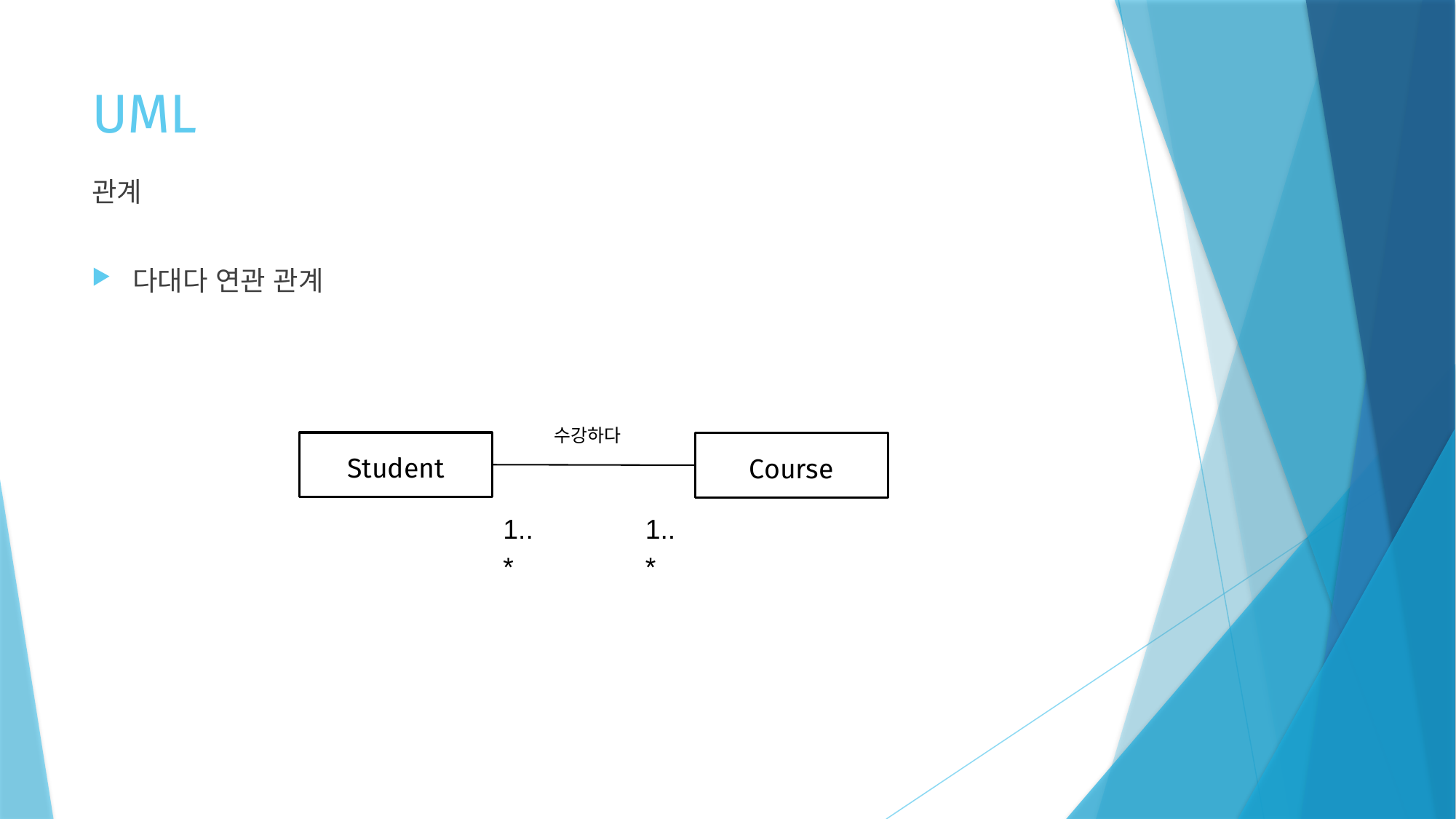

# UML
관계
다대다 연관 관계
수강하다
Student
Course
1..*
1..*